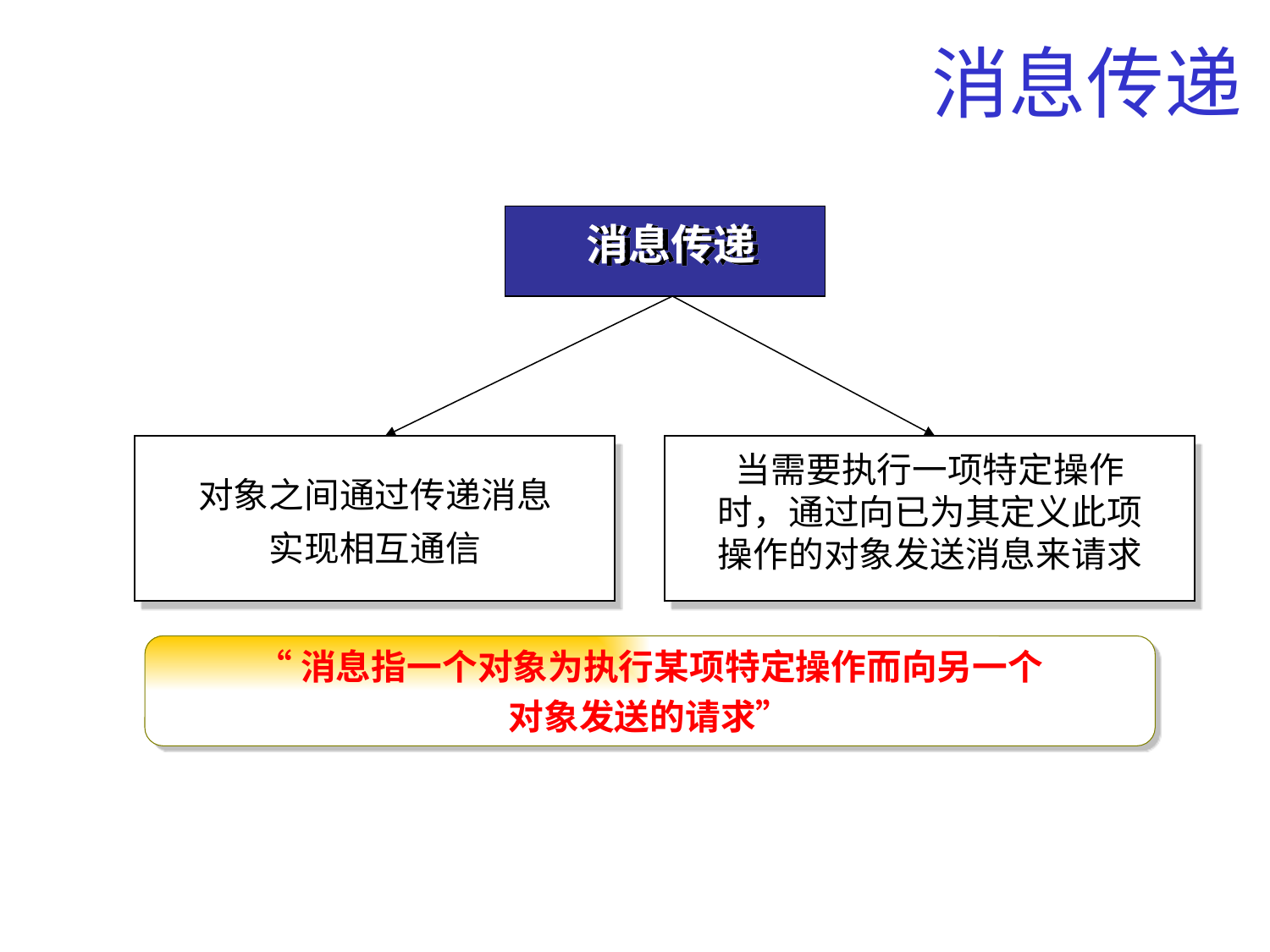

# 消息传递

消息传递

对象之间通过传递消息
实现相互通信

当需要执行一项特定操作时，通过向已为其定义此项操作的对象发送消息来请求
“消息指一个对象为执行某项特定操作而向另一个
对象发送的请求”
6